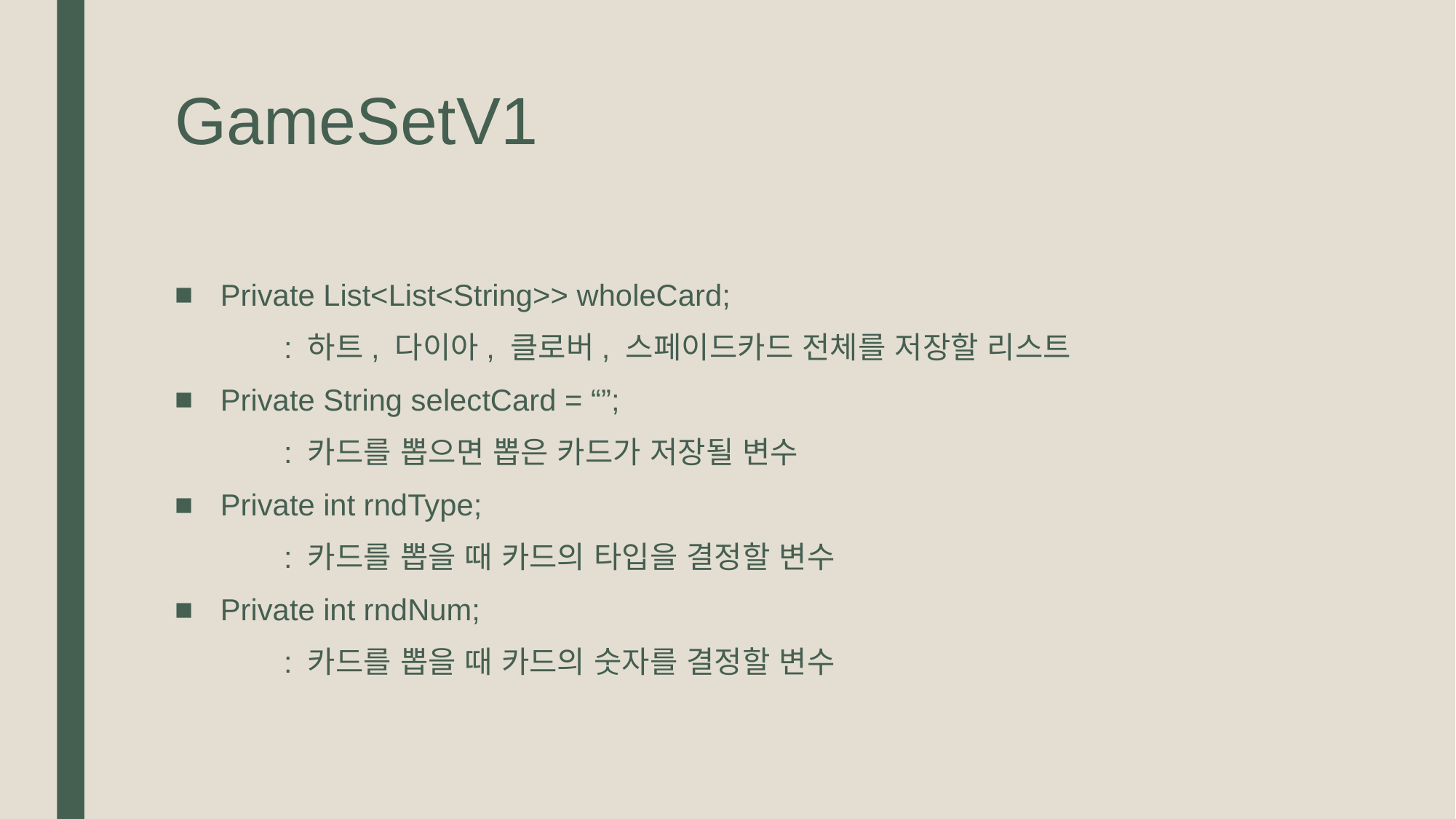

# GameSetV1
Private List<List<String>> wholeCard;
	: 하트, 다이아, 클로버, 스페이드카드 전체를 저장할 리스트
Private String selectCard = “”;
	: 카드를 뽑으면 뽑은 카드가 저장될 변수
Private int rndType;
	: 카드를 뽑을 때 카드의 타입을 결정할 변수
Private int rndNum;
	: 카드를 뽑을 때 카드의 숫자를 결정할 변수